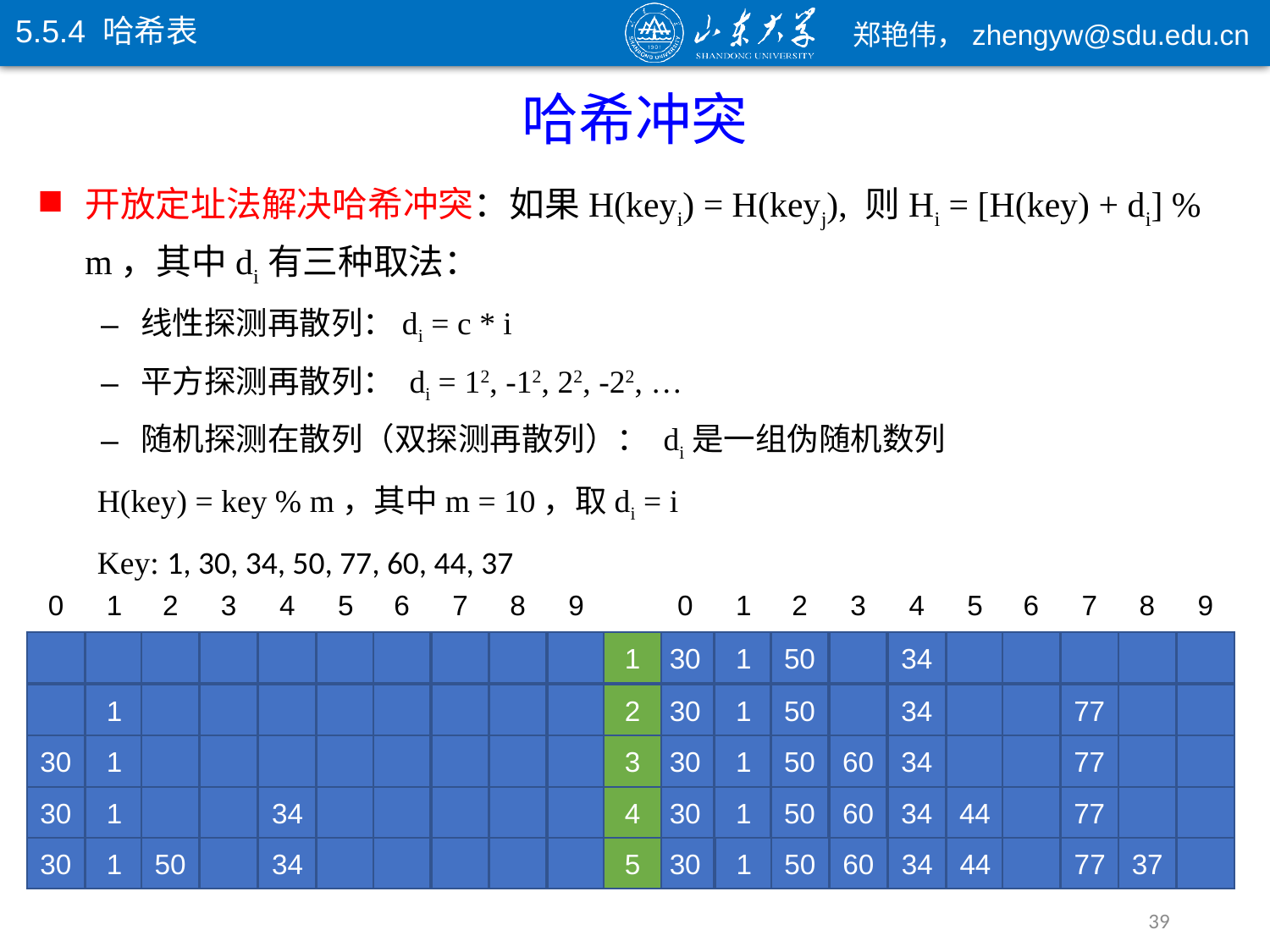

5.5.4 哈希表
哈希冲突
开放定址法解决哈希冲突：如果H(keyi) = H(keyj), 则Hi = [H(key) + di] % m，其中di有三种取法：
线性探测再散列：di = c * i
平方探测再散列： di = 12, -12, 22, -22, …
随机探测在散列（双探测再散列）： di是一组伪随机数列
H(key) = key % m，其中m = 10，取di = i
Key: 1, 30, 34, 50, 77, 60, 44, 37
0
1
2
3
4
5
6
7
8
9
0
1
2
3
4
5
6
7
8
9

1
30
1
50

34

1

2
30
1
50

34

77

30
1

3
30
1
50
60
34

77

30
1

34

4
30
1
50
60
34
44

77

30
1
50

34

5
30
1
50
60
34
44

77
37

39